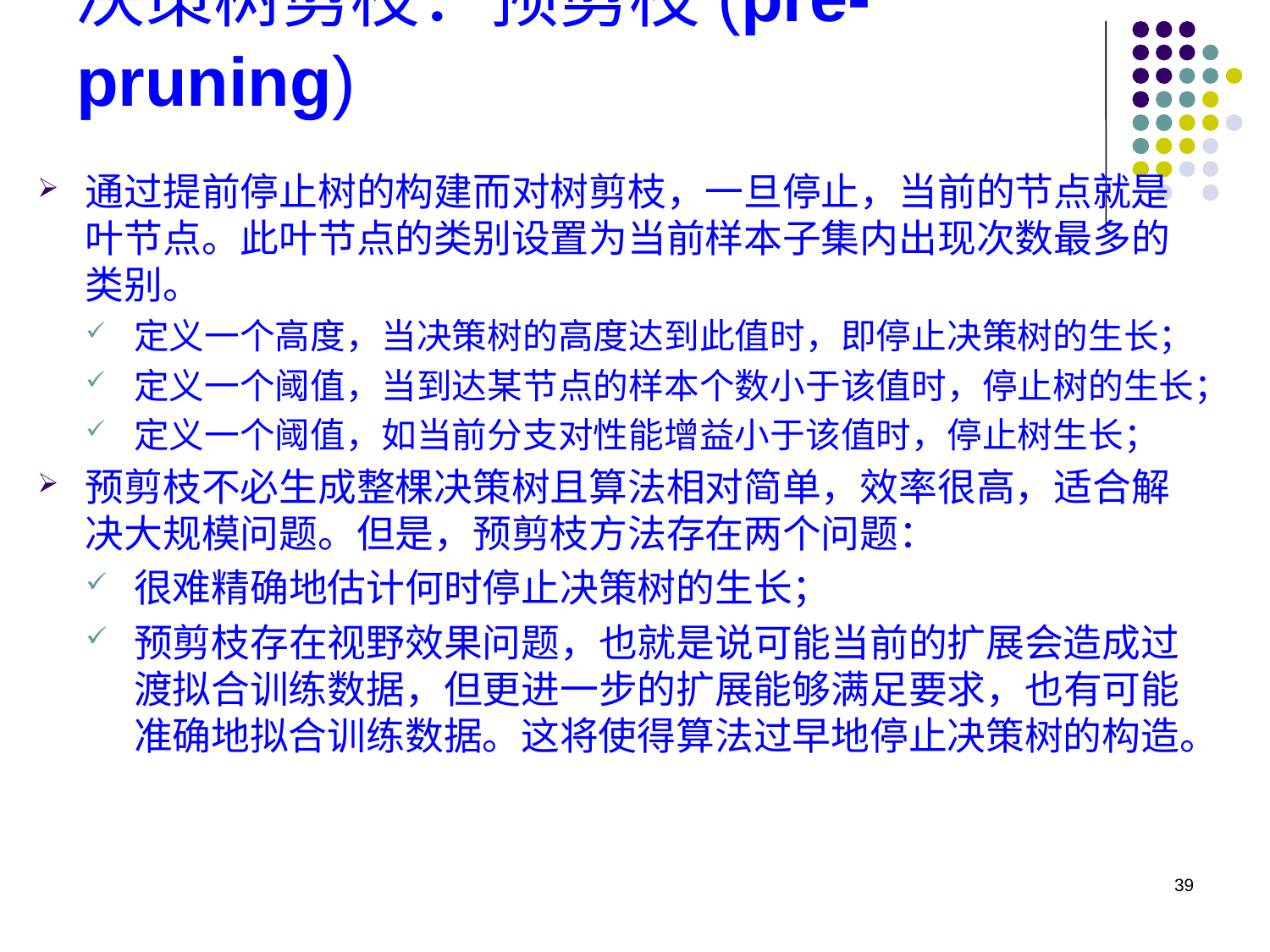

# 决策树剪枝：预剪枝(pre-pruning)
通过提前停止树的构建而对树剪枝，一旦停止，当前的节点就是叶节点。此叶节点的类别设置为当前样本子集内出现次数最多的类别。
定义一个高度，当决策树的高度达到此值时，即停止决策树的生长；
定义一个阈值，当到达某节点的样本个数小于该值时，停止树的生长；
定义一个阈值，如当前分支对性能增益小于该值时，停止树生长；
预剪枝不必生成整棵决策树且算法相对简单，效率很高，适合解决大规模问题。但是，预剪枝方法存在两个问题：
很难精确地估计何时停止决策树的生长；
预剪枝存在视野效果问题，也就是说可能当前的扩展会造成过渡拟合训练数据，但更进一步的扩展能够满足要求，也有可能准确地拟合训练数据。这将使得算法过早地停止决策树的构造。
39